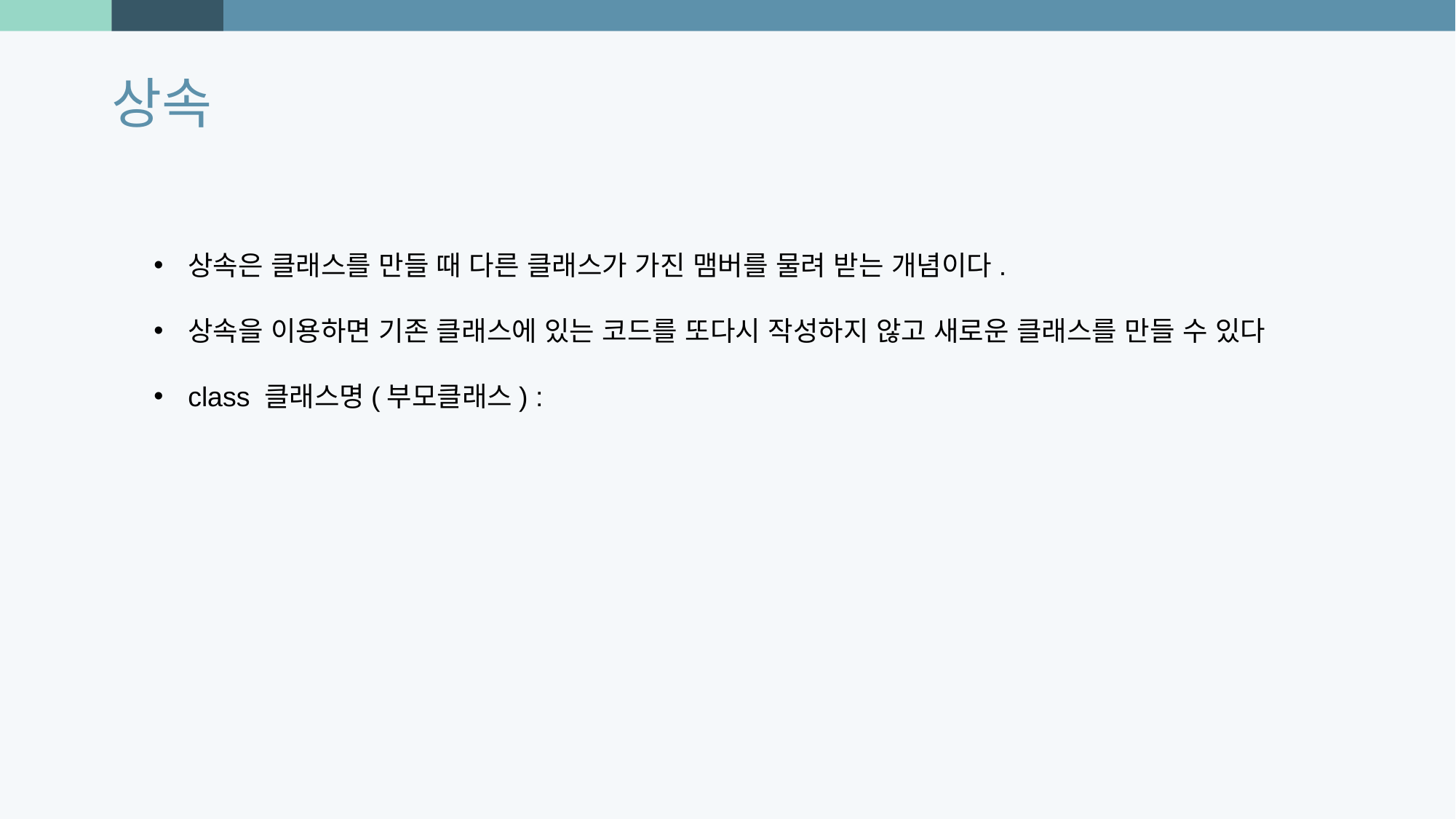

상속
상속은 클래스를 만들 때 다른 클래스가 가진 맴버를 물려 받는 개념이다.
상속을 이용하면 기존 클래스에 있는 코드를 또다시 작성하지 않고 새로운 클래스를 만들 수 있다
class 클래스명(부모클래스) :
Photo by Joel Filipe on Unsplash